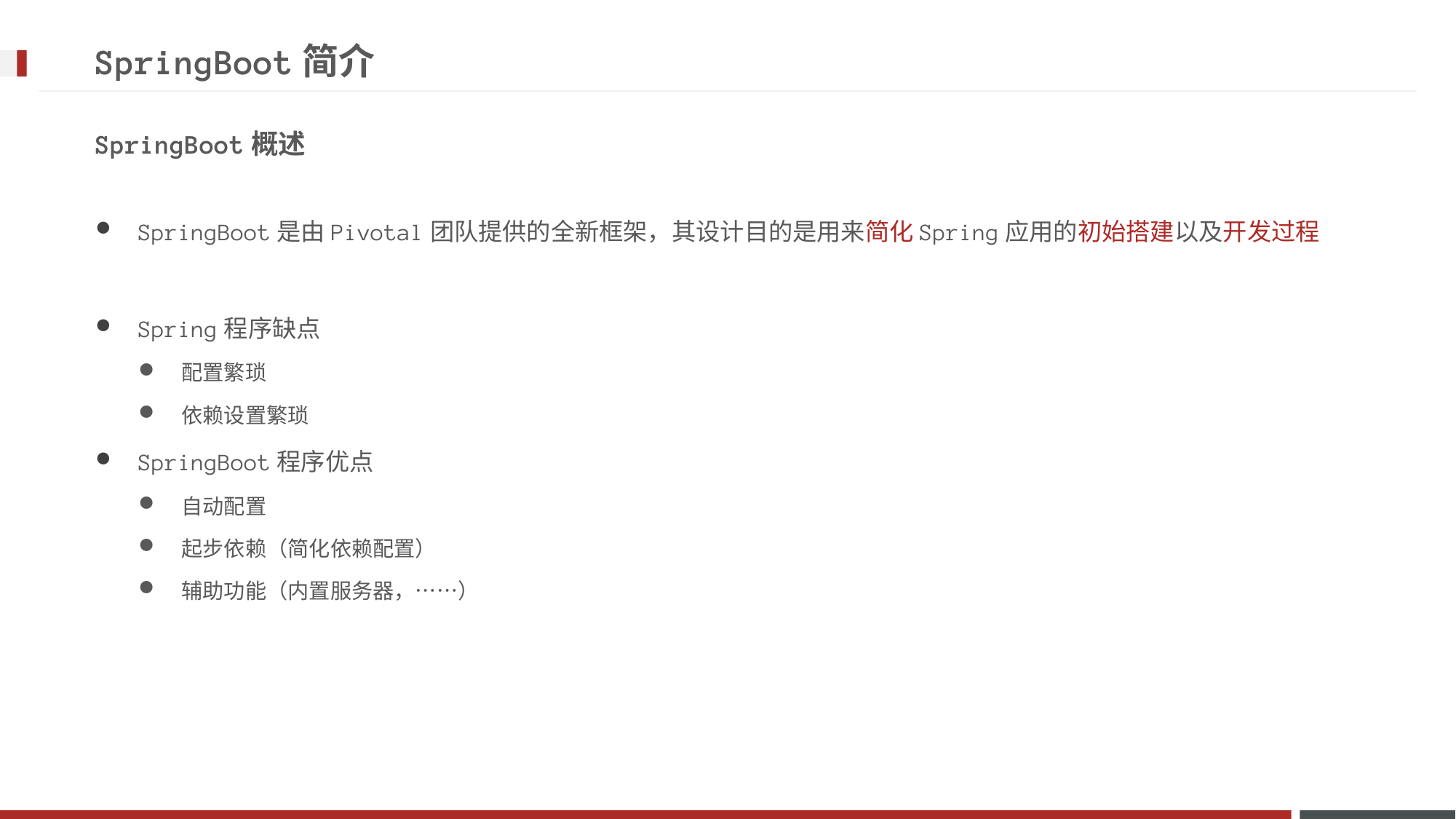

# SpringBoot简介
SpringBoot概述
SpringBoot是由Pivotal团队提供的全新框架，其设计目的是用来简化Spring应用的初始搭建以及开发过程

Spring程序缺点
配置繁琐
依赖设置繁琐
SpringBoot程序优点
自动配置
起步依赖（简化依赖配置）
辅助功能（内置服务器，……）